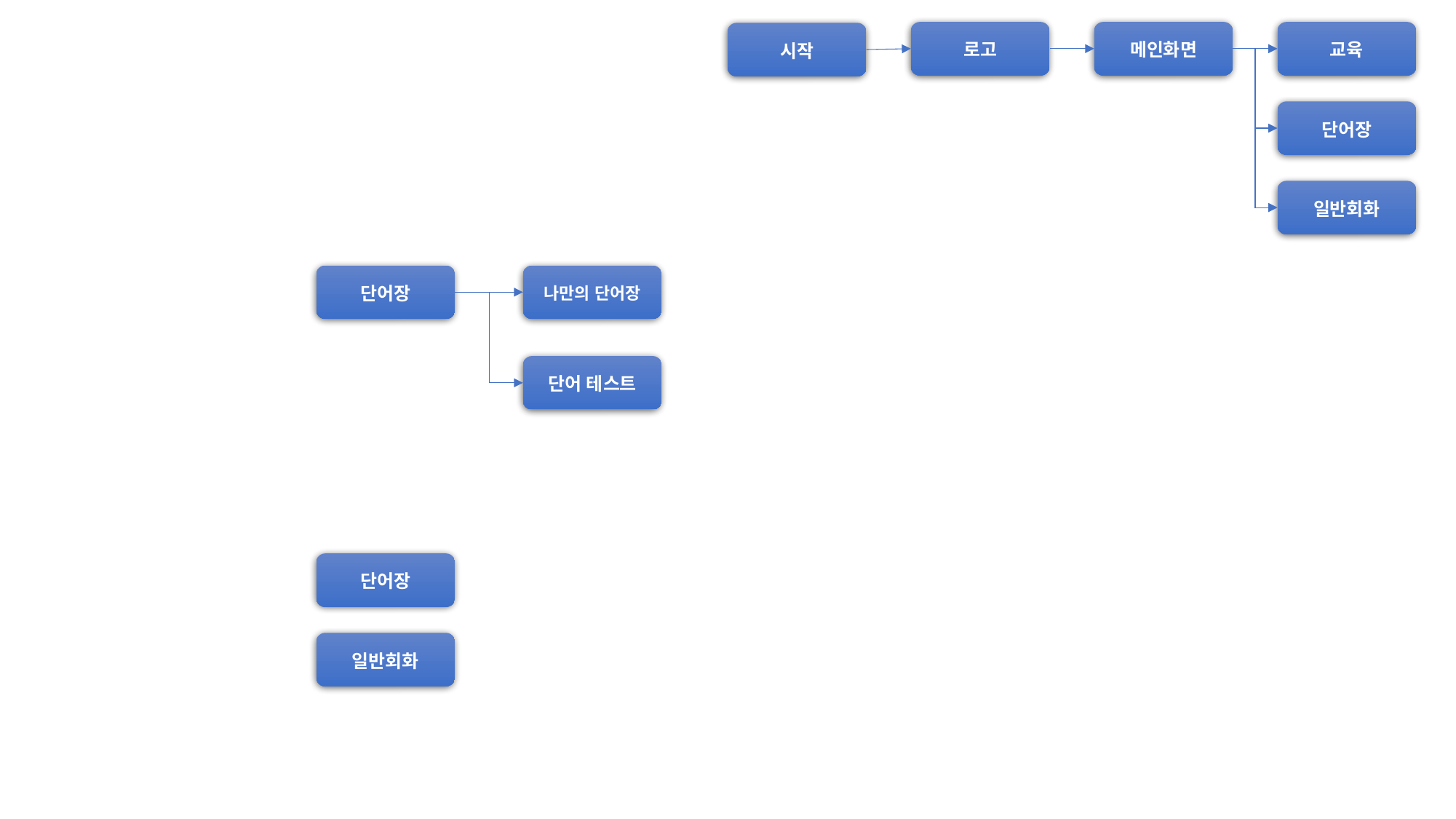

로고
메인화면
교육
시작
단어장
일반회화
단어장
나만의 단어장
단어 테스트
단어장
일반회화